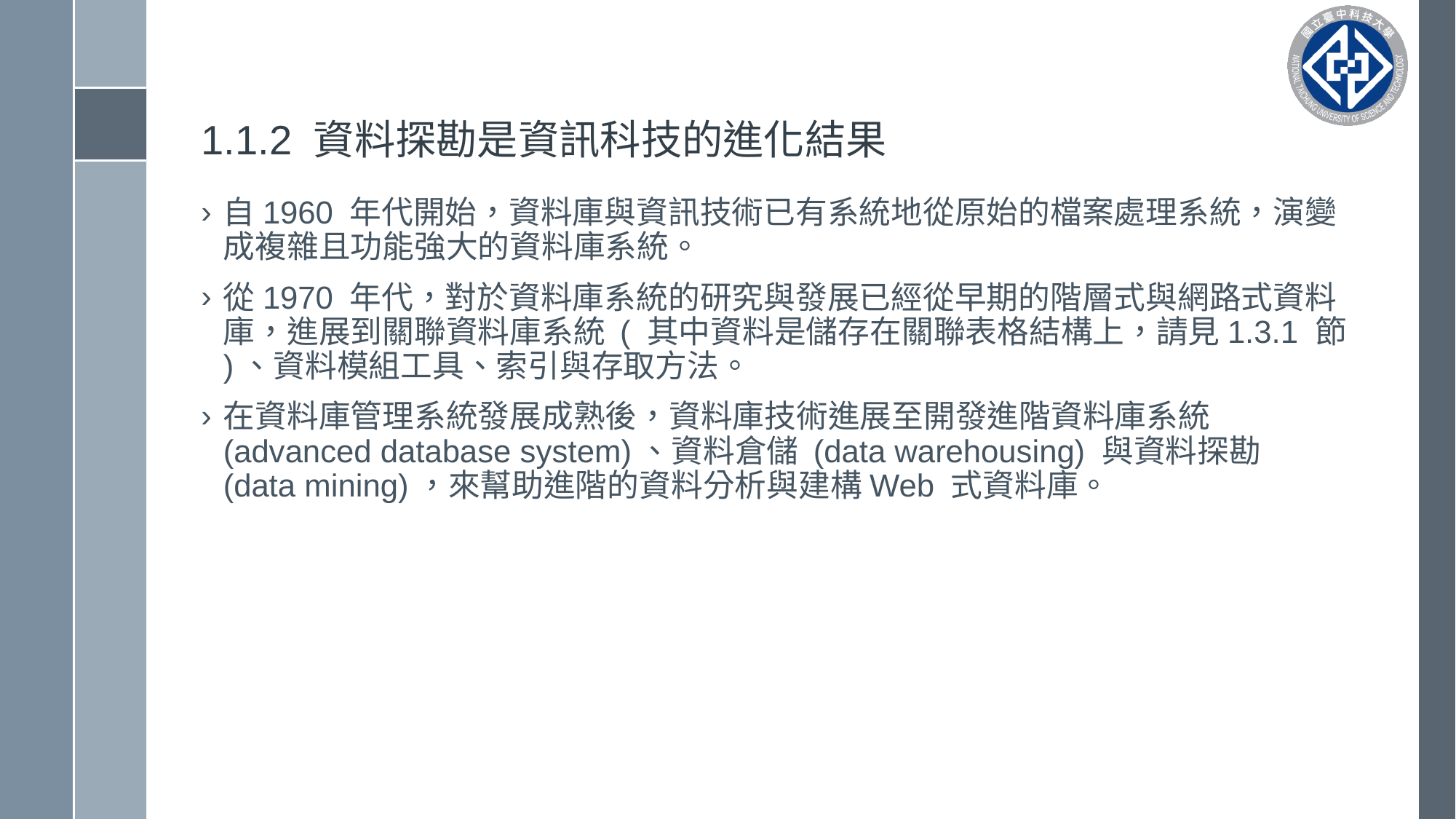

# 1.1.2 資料探勘是資訊科技的進化結果
自1960 年代開始，資料庫與資訊技術已有系統地從原始的檔案處理系統，演變成複雜且功能強大的資料庫系統。
從1970 年代，對於資料庫系統的研究與發展已經從早期的階層式與網路式資料庫，進展到關聯資料庫系統 ( 其中資料是儲存在關聯表格結構上，請見1.3.1 節 )、資料模組工具、索引與存取方法。
在資料庫管理系統發展成熟後，資料庫技術進展至開發進階資料庫系統 (advanced database system)、資料倉儲 (data warehousing) 與資料探勘 (data mining)，來幫助進階的資料分析與建構Web 式資料庫。